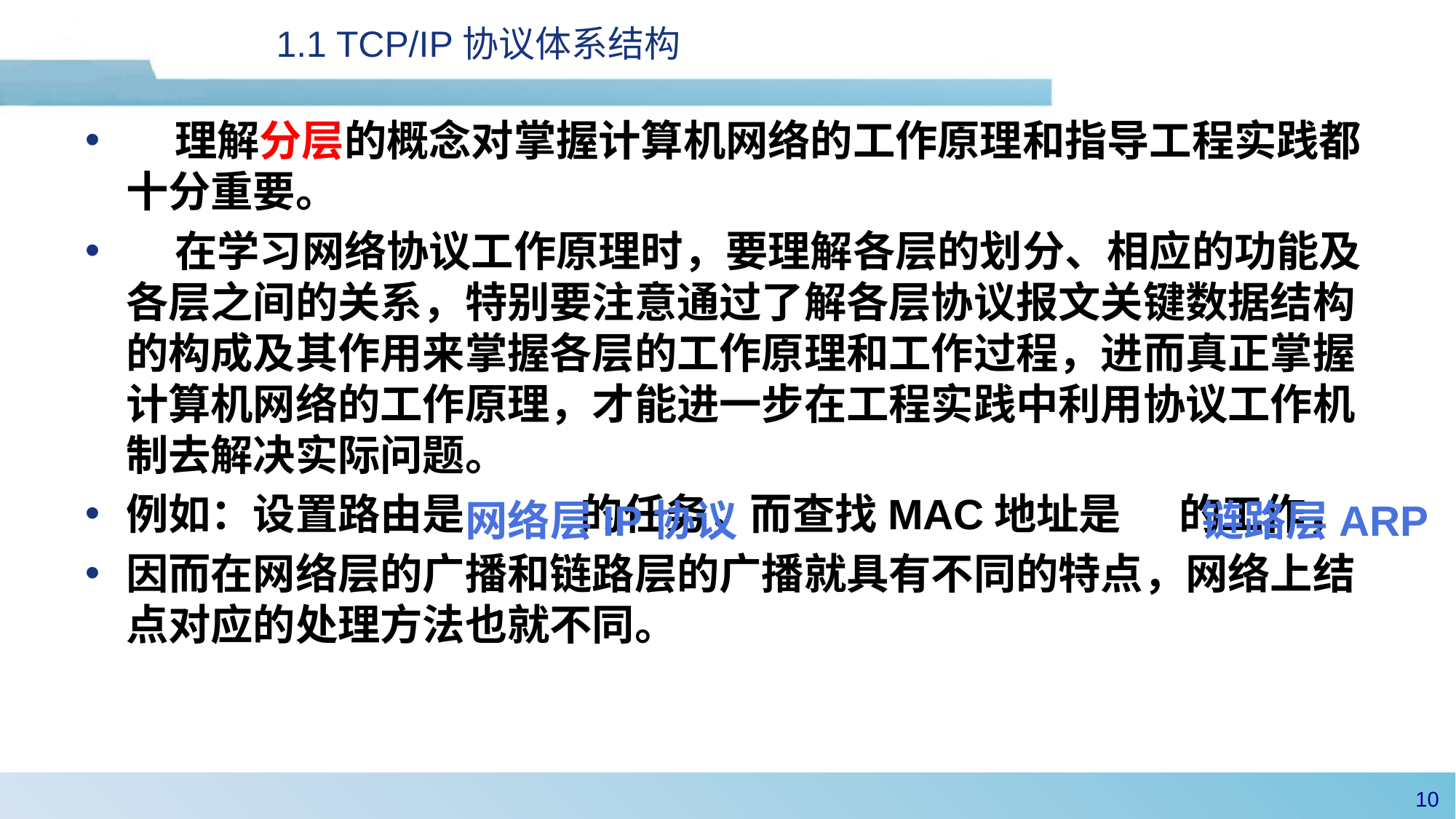

#
1.1 TCP/IP协议体系结构
    理解分层的概念对掌握计算机网络的工作原理和指导工程实践都十分重要。
    在学习网络协议工作原理时，要理解各层的划分、相应的功能及各层之间的关系，特别要注意通过了解各层协议报文关键数据结构的构成及其作用来掌握各层的工作原理和工作过程，进而真正掌握计算机网络的工作原理，才能进一步在工程实践中利用协议工作机制去解决实际问题。
例如：设置路由是            的任务，而查找MAC地址是      的工作，
因而在网络层的广播和链路层的广播就具有不同的特点，网络上结点对应的处理方法也就不同。
网络层IP协议
链路层ARP
10